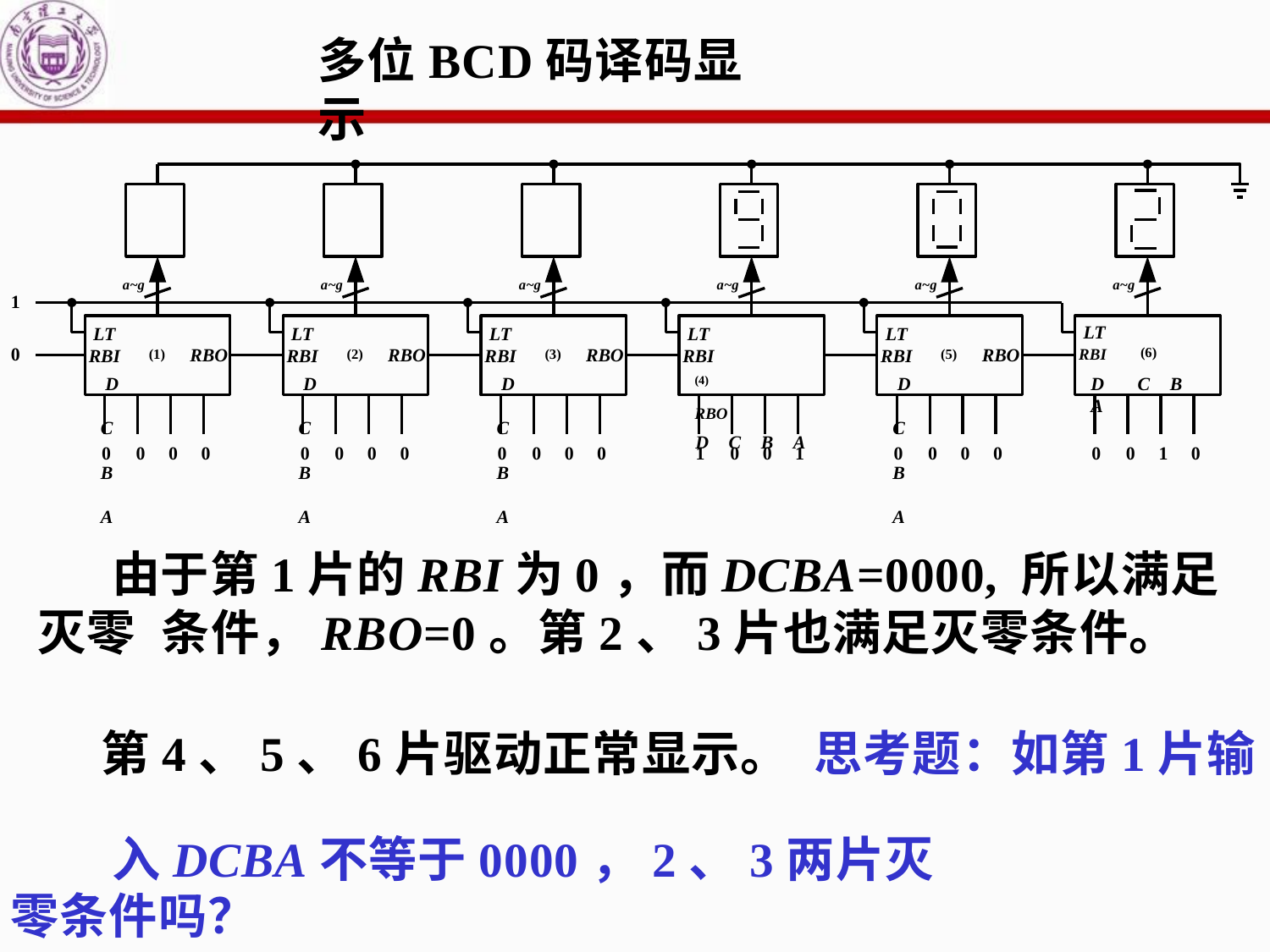

# 多位BCD码译码显示

a~g
a~g
a~g
a~g
a~g
a~g

1

LT  RBI
D	C	B	A
LT  RBI
D	C	B	A
LT  RBI
D	C	B	A
LT
RBI	(4)	RBO
D	C	B	A
LT  RBI
D	C	B	A
LT
RBI	(6)
D	C	B	A
0
RBO
RBO
RBO
RBO
(1)
(2)
(3)
(5)

0	0	0	0
0	0	0	0
0	0	0	0
1	0	0	1
0	0	0	0
0	0	1	0
由于第1片的RBI为0，而DCBA=0000, 所以满足灭零  条件，RBO=0。第2、3片也满足灭零条件。
第4、5、6片驱动正常显示。  思考题：如第1片输入DCBA不等于0000，2、3两片灭
零条件吗？